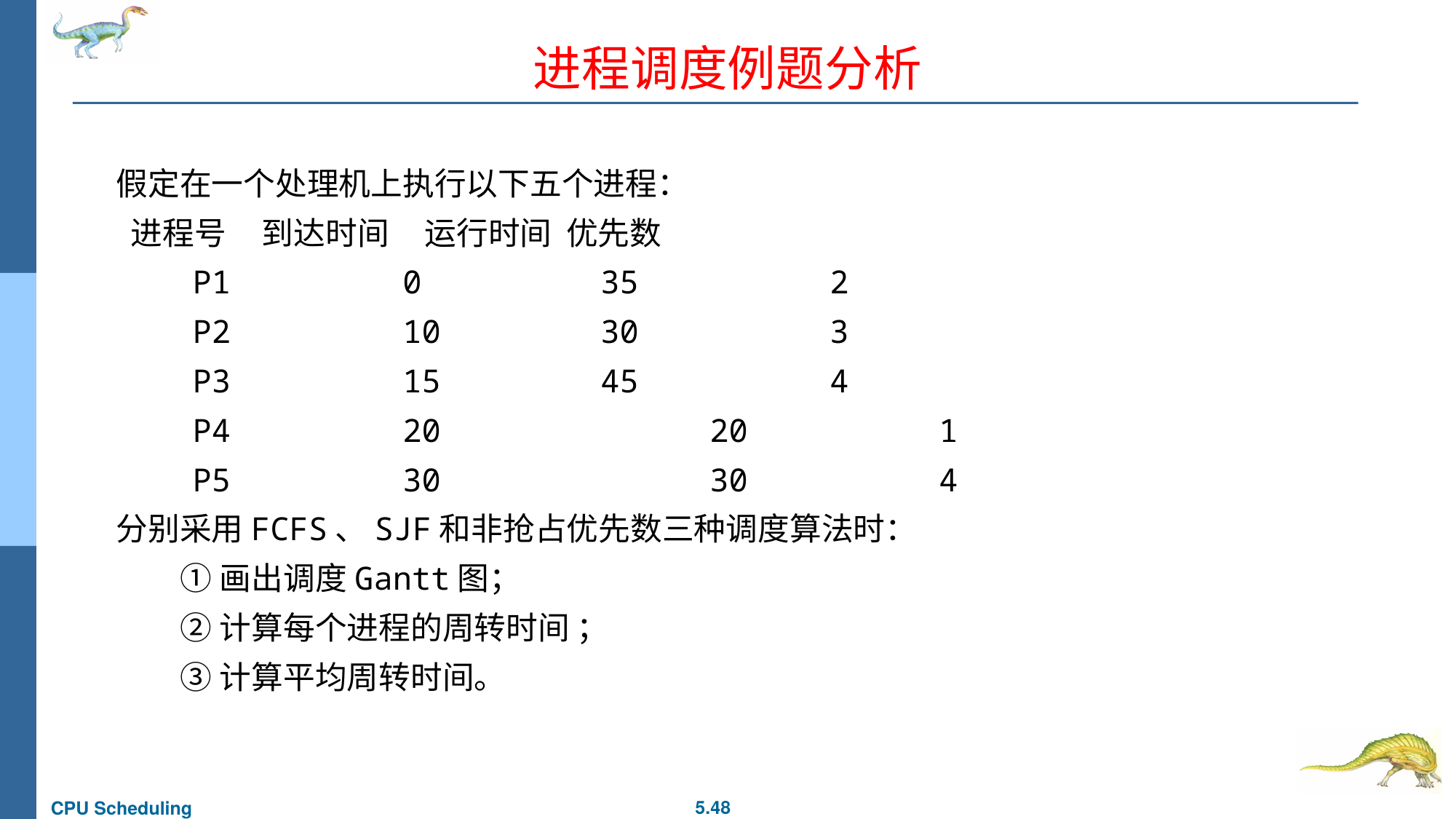

# 进程调度例题分析
假定在一个处理机上执行以下五个进程：
 进程号     到达时间     运行时间  优先数
    P1         0      	35          2
    P2         10      	30          3
    P3         15      	45          4
    P4         20         	20          1
    P5         30         	30          4
分别采用FCFS、SJF和非抢占优先数三种调度算法时：
①画出调度Gantt图；
②计算每个进程的周转时间 ；
③计算平均周转时间。